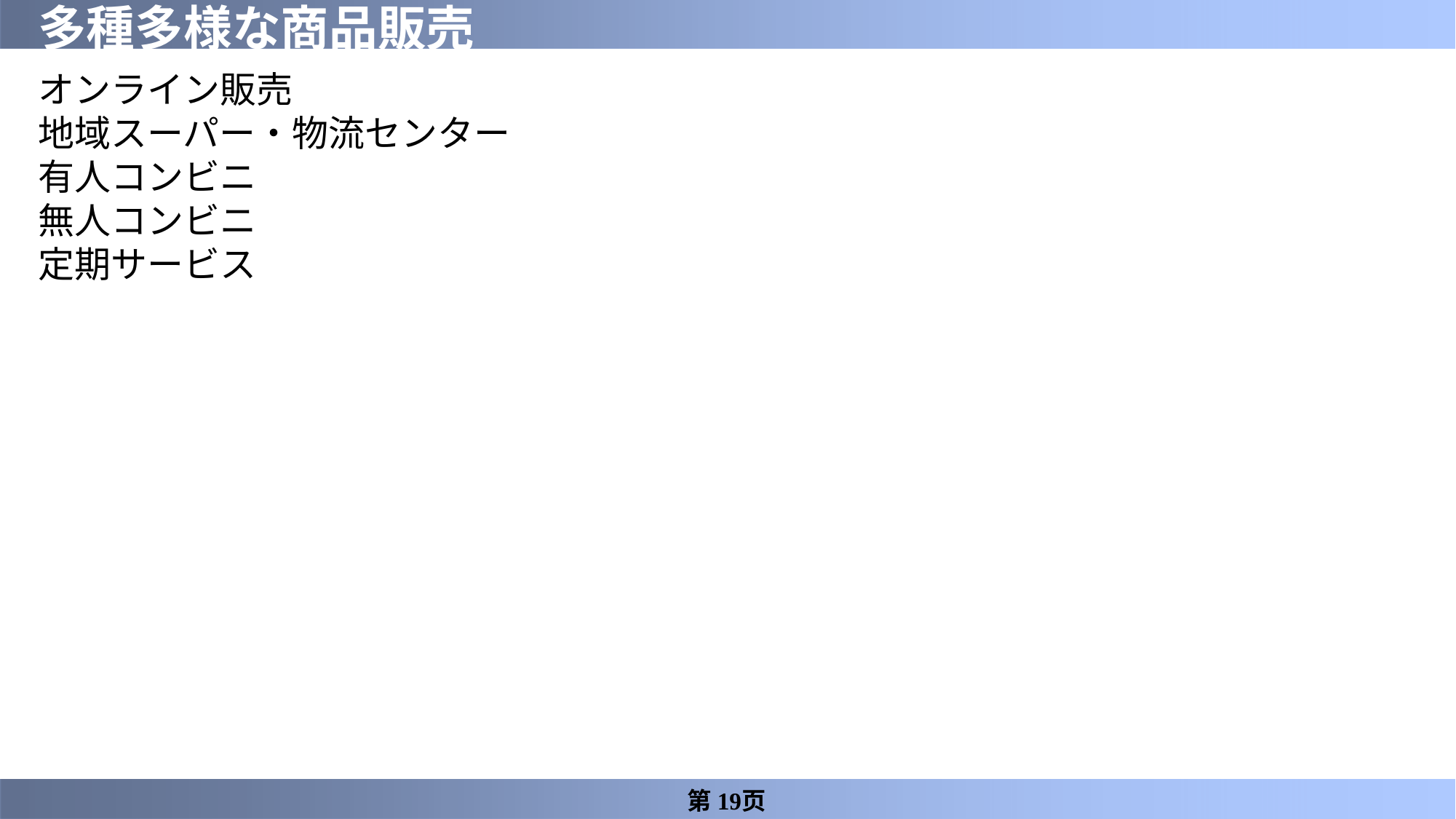

# 多種多様な商品販売
オンライン販売
地域スーパー・物流センター
有人コンビニ
無人コンビニ
定期サービス

第19页